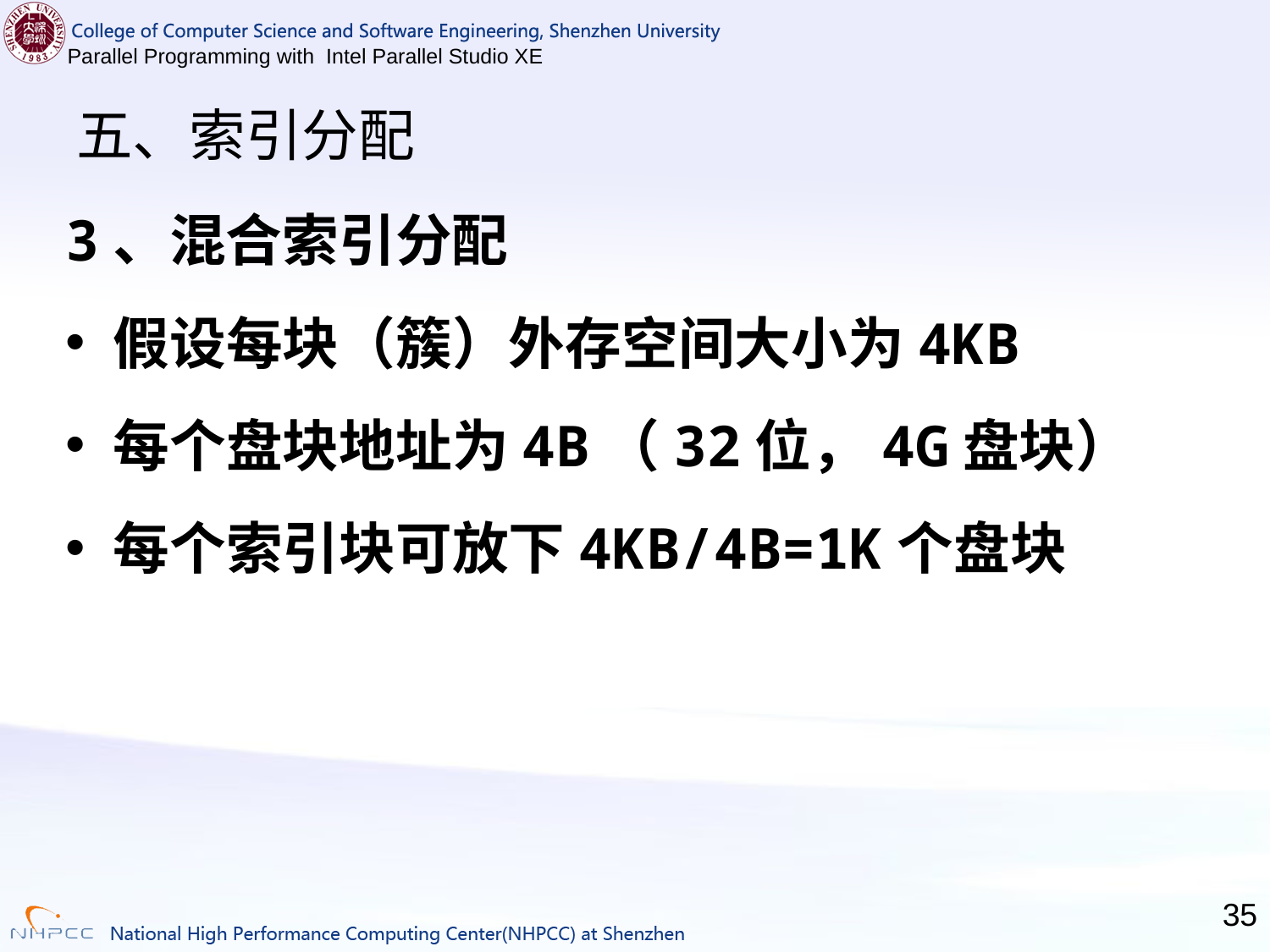

# 五、索引分配
3、混合索引分配
假设每块（簇）外存空间大小为4KB
每个盘块地址为4B（32位，4G盘块）
每个索引块可放下4KB/4B=1K个盘块
35